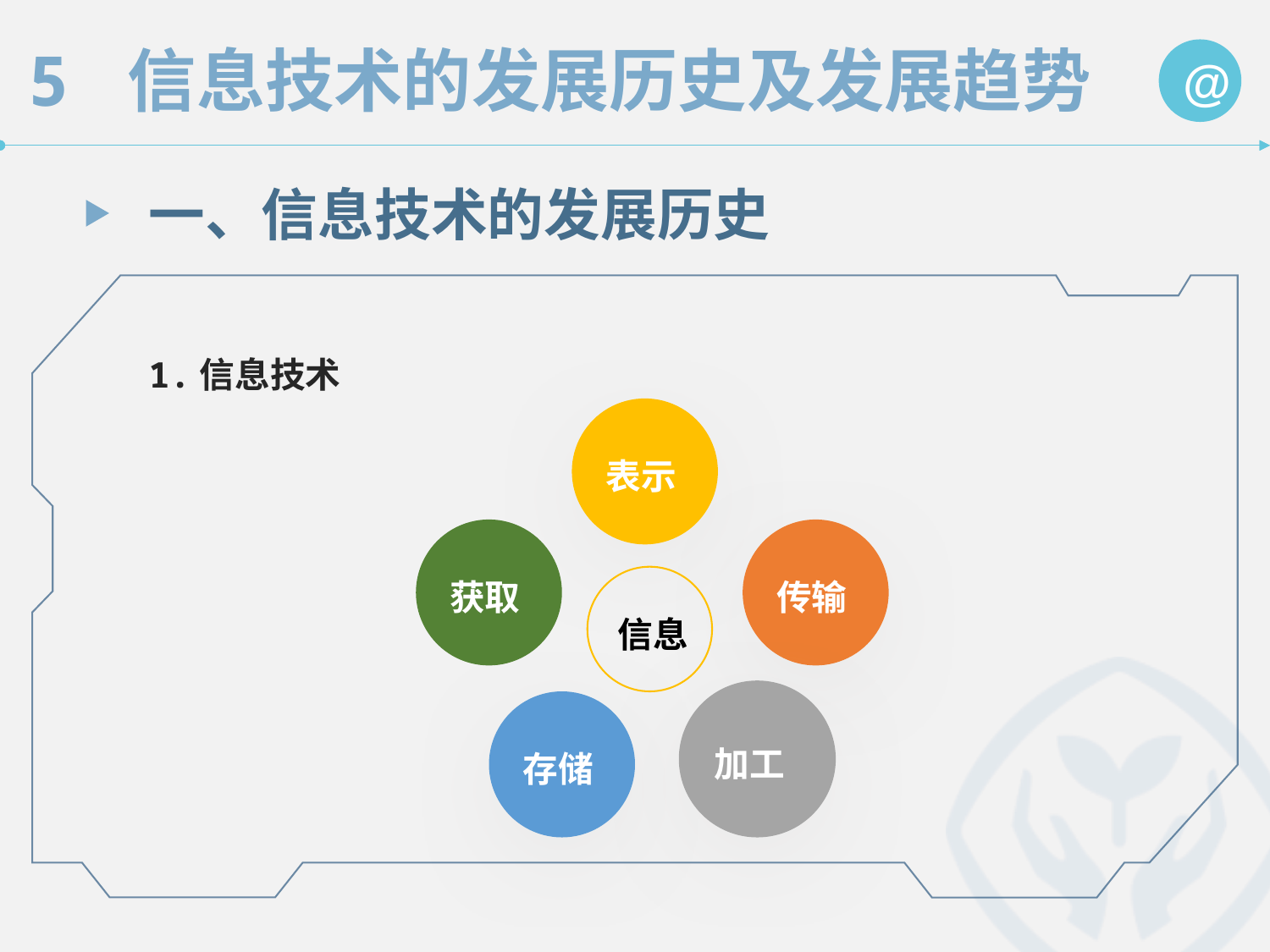

一、信息技术的发展历史

1.信息技术
表示
传输
获取
信息
加工
存储